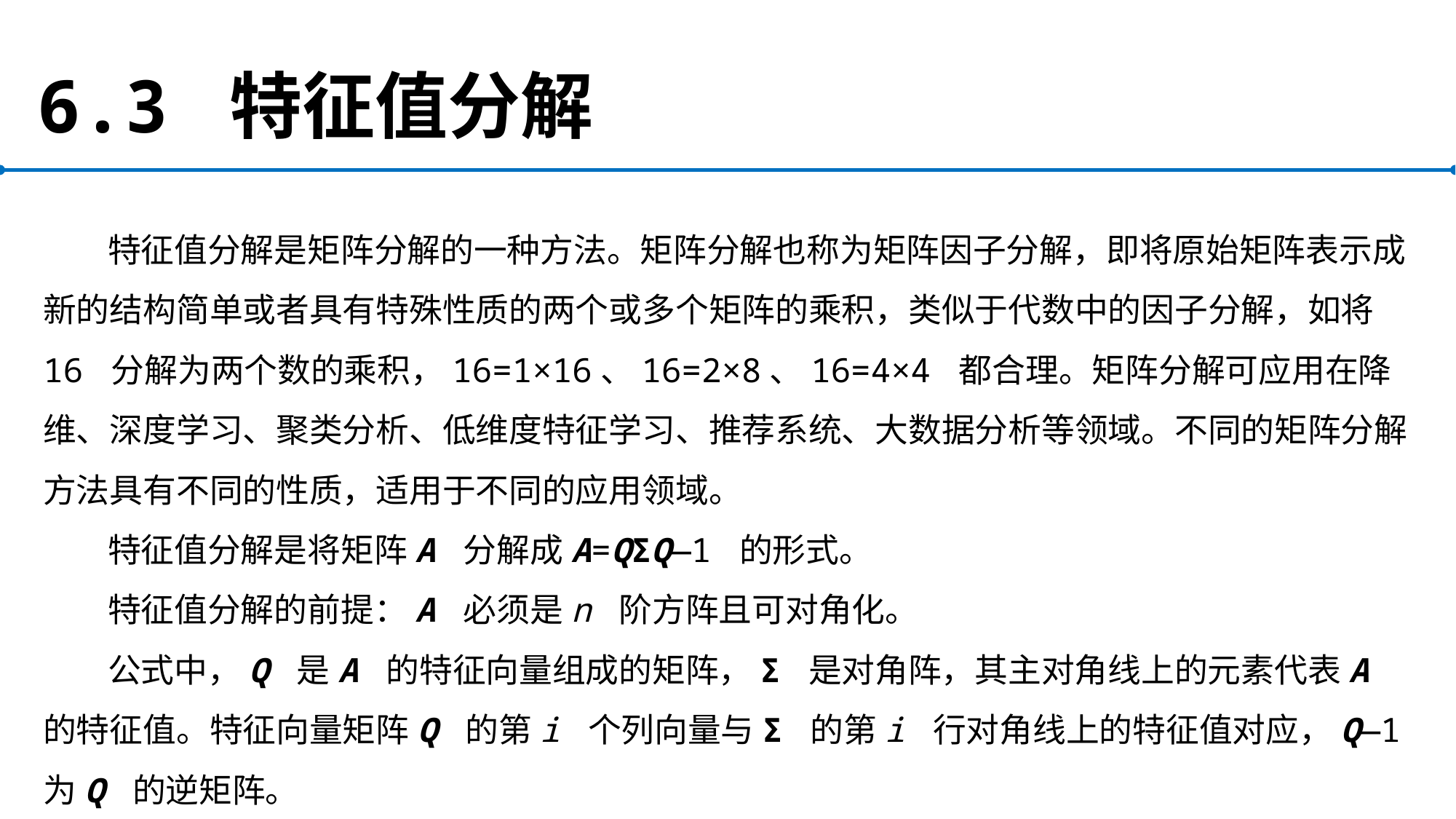

# 6.3 特征值分解
特征值分解是矩阵分解的一种方法。矩阵分解也称为矩阵因子分解，即将原始矩阵表示成新的结构简单或者具有特殊性质的两个或多个矩阵的乘积，类似于代数中的因子分解，如将16 分解为两个数的乘积，16=1×16、16=2×8、16=4×4 都合理。矩阵分解可应用在降维、深度学习、聚类分析、低维度特征学习、推荐系统、大数据分析等领域。不同的矩阵分解方法具有不同的性质，适用于不同的应用领域。
特征值分解是将矩阵A 分解成A=QΣQ—1 的形式。
特征值分解的前提：A 必须是n 阶方阵且可对角化。
公式中，Q 是A 的特征向量组成的矩阵，Σ 是对角阵，其主对角线上的元素代表A 的特征值。特征向量矩阵Q 的第i 个列向量与Σ 的第i 行对角线上的特征值对应，Q—1 为Q 的逆矩阵。